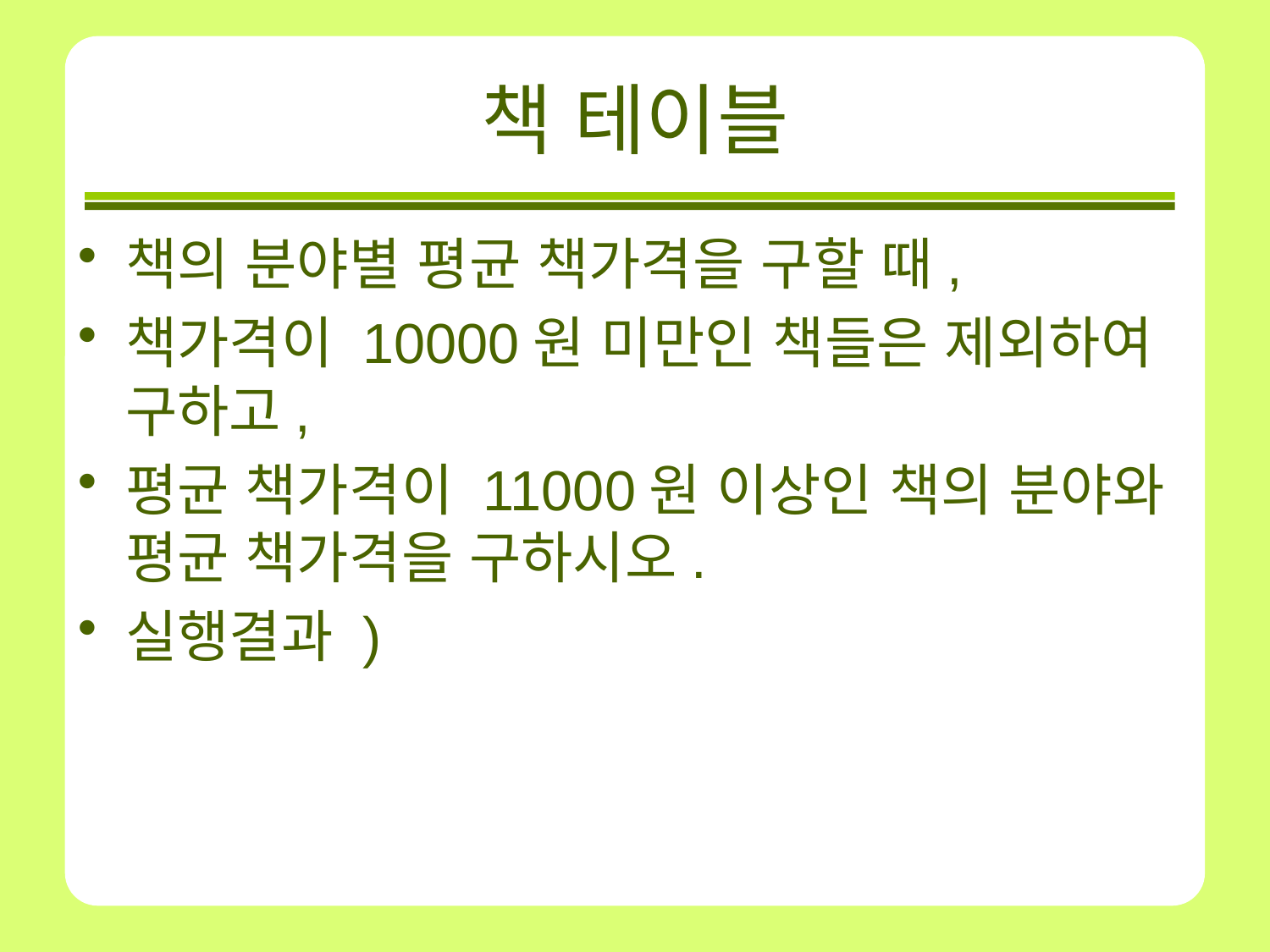

# 책 테이블
책의 분야별 평균 책가격을 구할 때,
책가격이 10000원 미만인 책들은 제외하여 구하고,
평균 책가격이 11000원 이상인 책의 분야와 평균 책가격을 구하시오.
실행결과 )